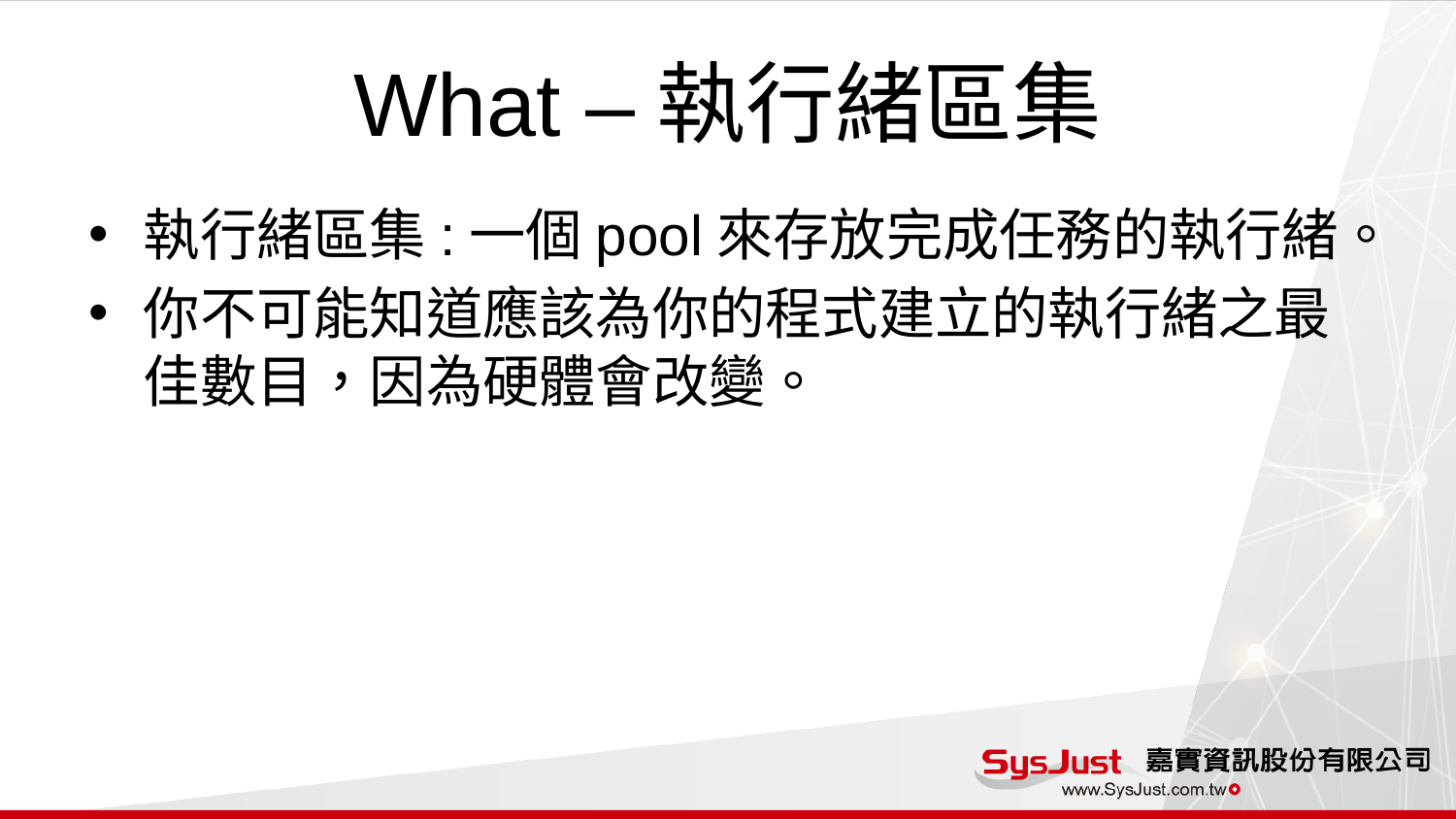

# What –執行緒區集
執行緒區集:一個pool來存放完成任務的執行緒。
你不可能知道應該為你的程式建立的執行緒之最佳數目，因為硬體會改變。